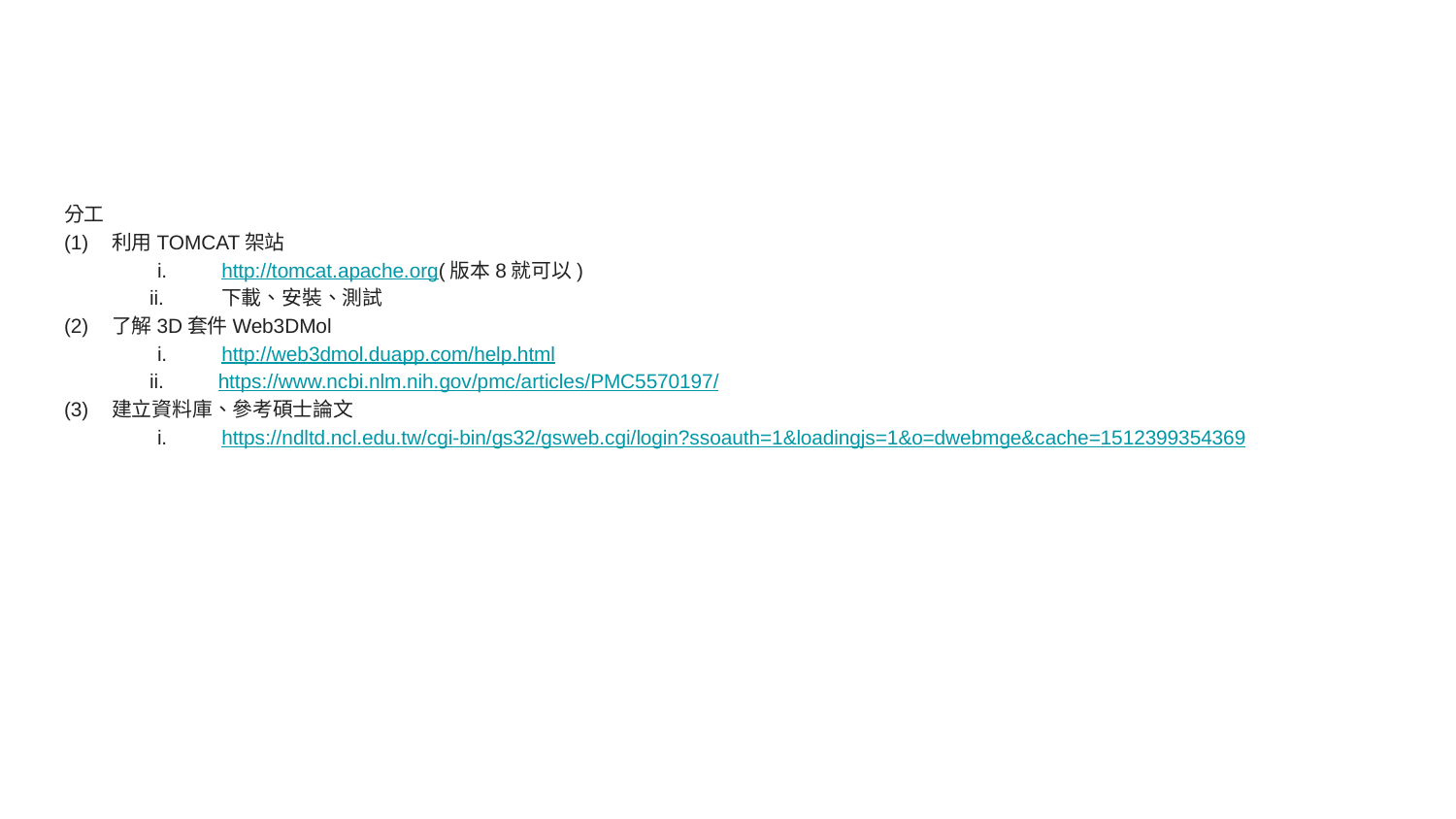

#
分工
(1)     利用TOMCAT架站
                        i.              http://tomcat.apache.org(版本8就可以)
                      ii.              下載、安裝、測試
(2)     了解3D套件Web3DMol
                        i.              http://web3dmol.duapp.com/help.html
                      ii.              https://www.ncbi.nlm.nih.gov/pmc/articles/PMC5570197/
(3)     建立資料庫、參考碩士論文
                        i.              https://ndltd.ncl.edu.tw/cgi-bin/gs32/gsweb.cgi/login?ssoauth=1&loadingjs=1&o=dwebmge&cache=1512399354369